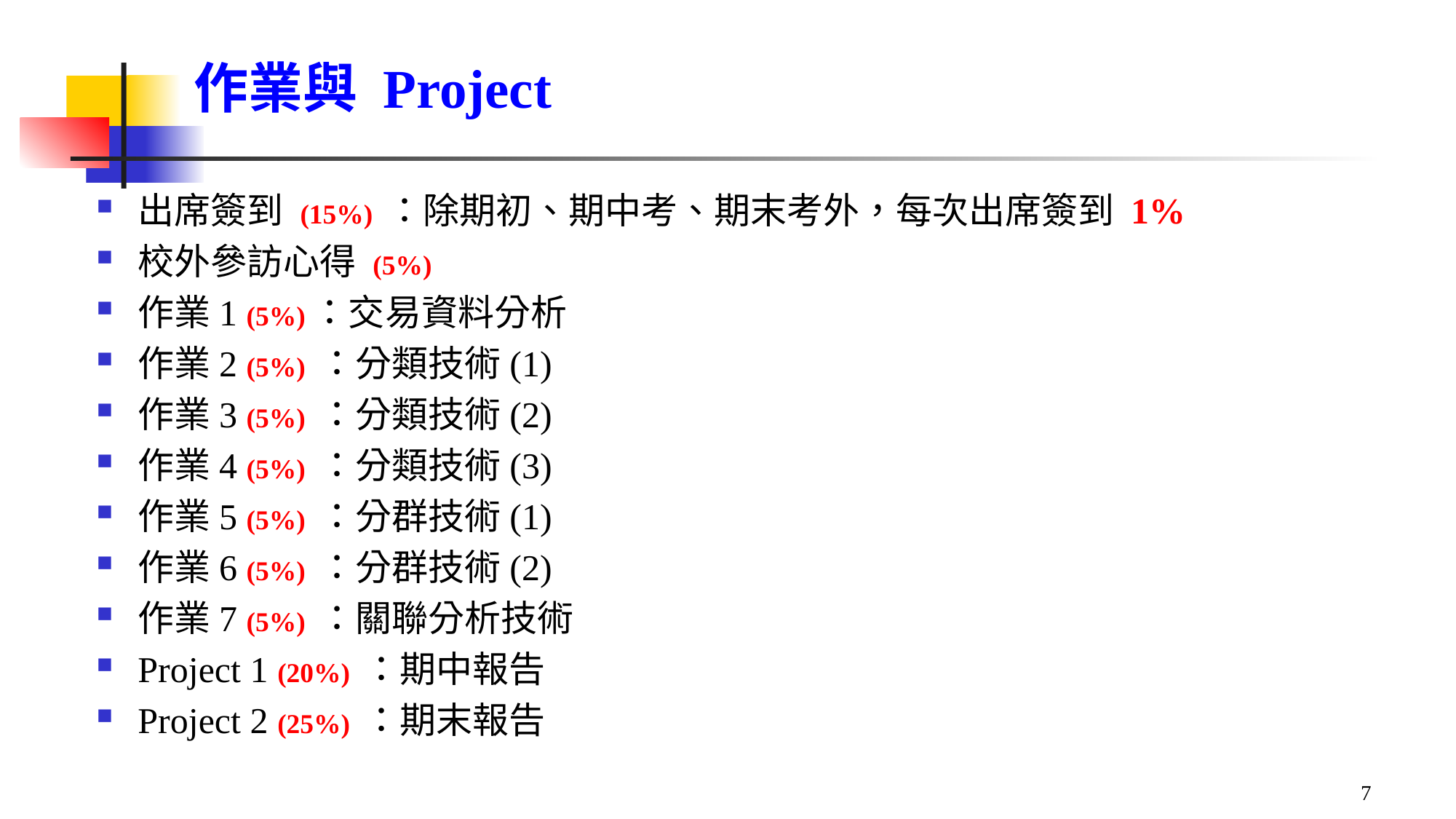

# 作業與 Project
出席簽到 (15%) ：除期初、期中考、期末考外，每次出席簽到 1%
校外參訪心得 (5%)
作業1 (5%)：交易資料分析
作業2 (5%) ：分類技術(1)
作業3 (5%) ：分類技術(2)
作業4 (5%) ：分類技術(3)
作業5 (5%) ：分群技術(1)
作業6 (5%) ：分群技術(2)
作業7 (5%) ：關聯分析技術
Project 1 (20%) ：期中報告
Project 2 (25%) ：期末報告
7